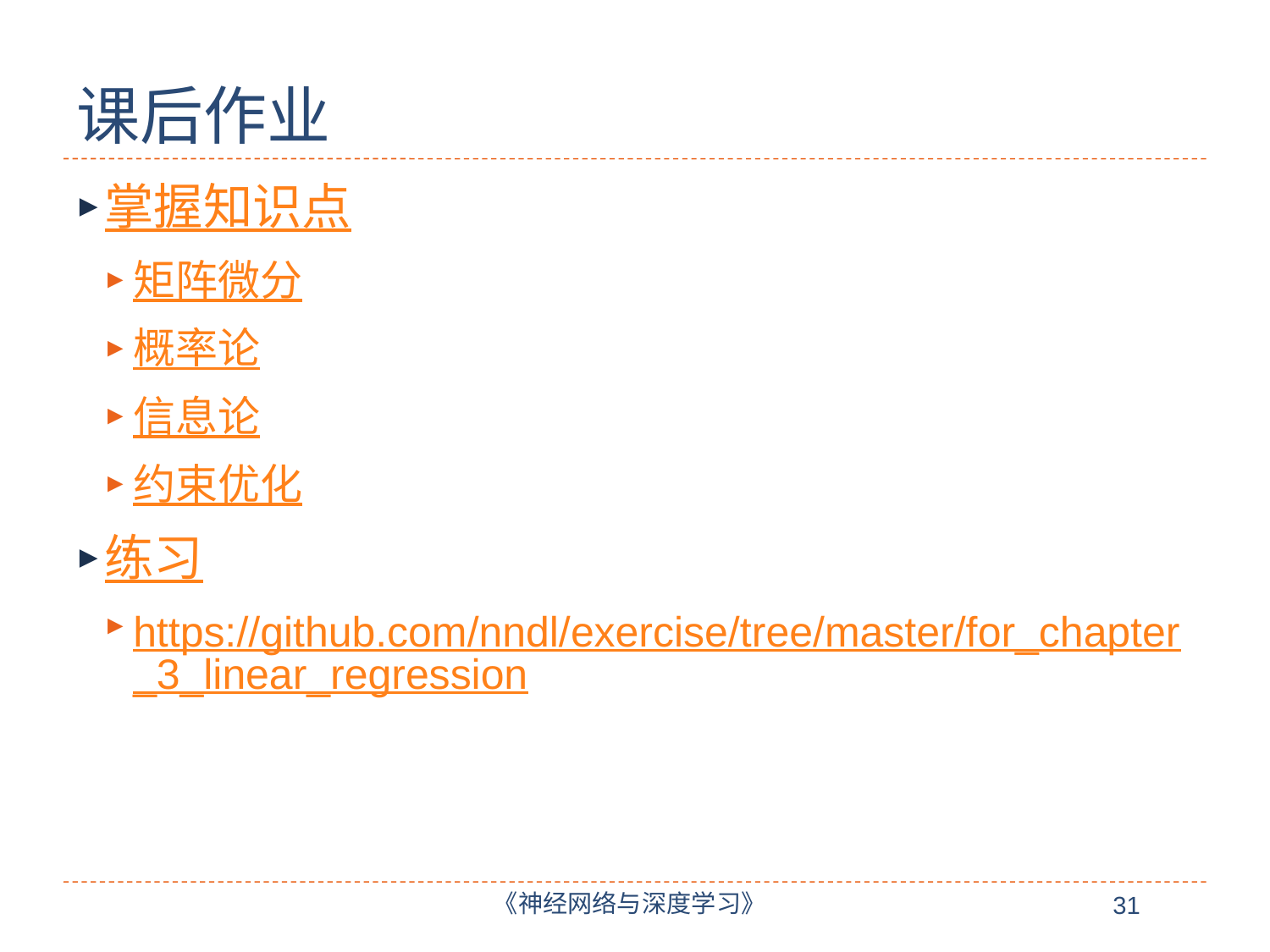

# 课后作业
掌握知识点
矩阵微分
概率论
信息论
约束优化
练习
https://github.com/nndl/exercise/tree/master/for_chapter_3_linear_regression